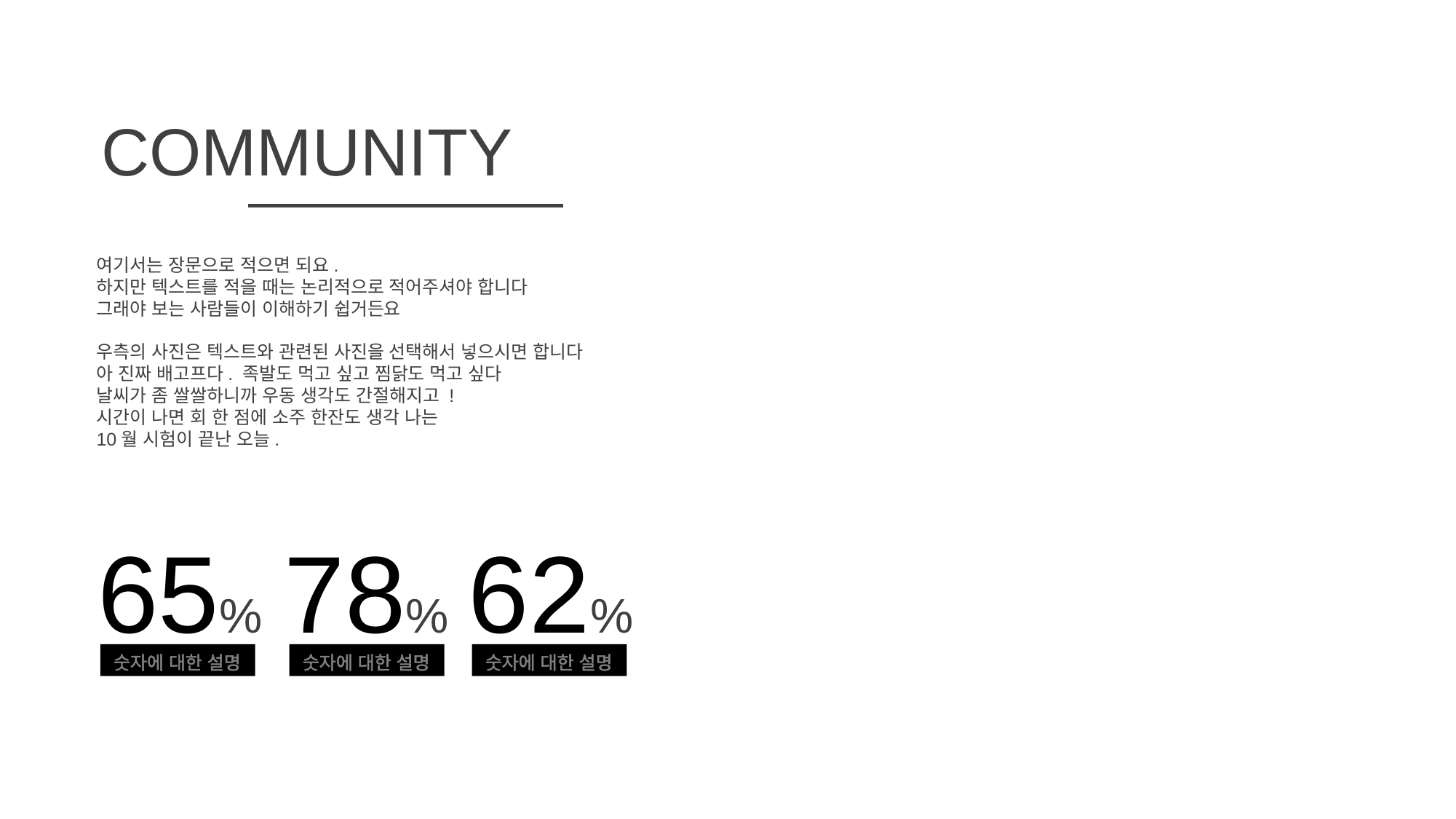

COMMUNITY
여기서는 장문으로 적으면 되요.
하지만 텍스트를 적을 때는 논리적으로 적어주셔야 합니다
그래야 보는 사람들이 이해하기 쉽거든요

우측의 사진은 텍스트와 관련된 사진을 선택해서 넣으시면 합니다
아 진짜 배고프다. 족발도 먹고 싶고 찜닭도 먹고 싶다
날씨가 좀 쌀쌀하니까 우동 생각도 간절해지고 !
시간이 나면 회 한 점에 소주 한잔도 생각 나는
10월 시험이 끝난 오늘.
65%

숫자에 대한 설명
78%

숫자에 대한 설명
62%

숫자에 대한 설명